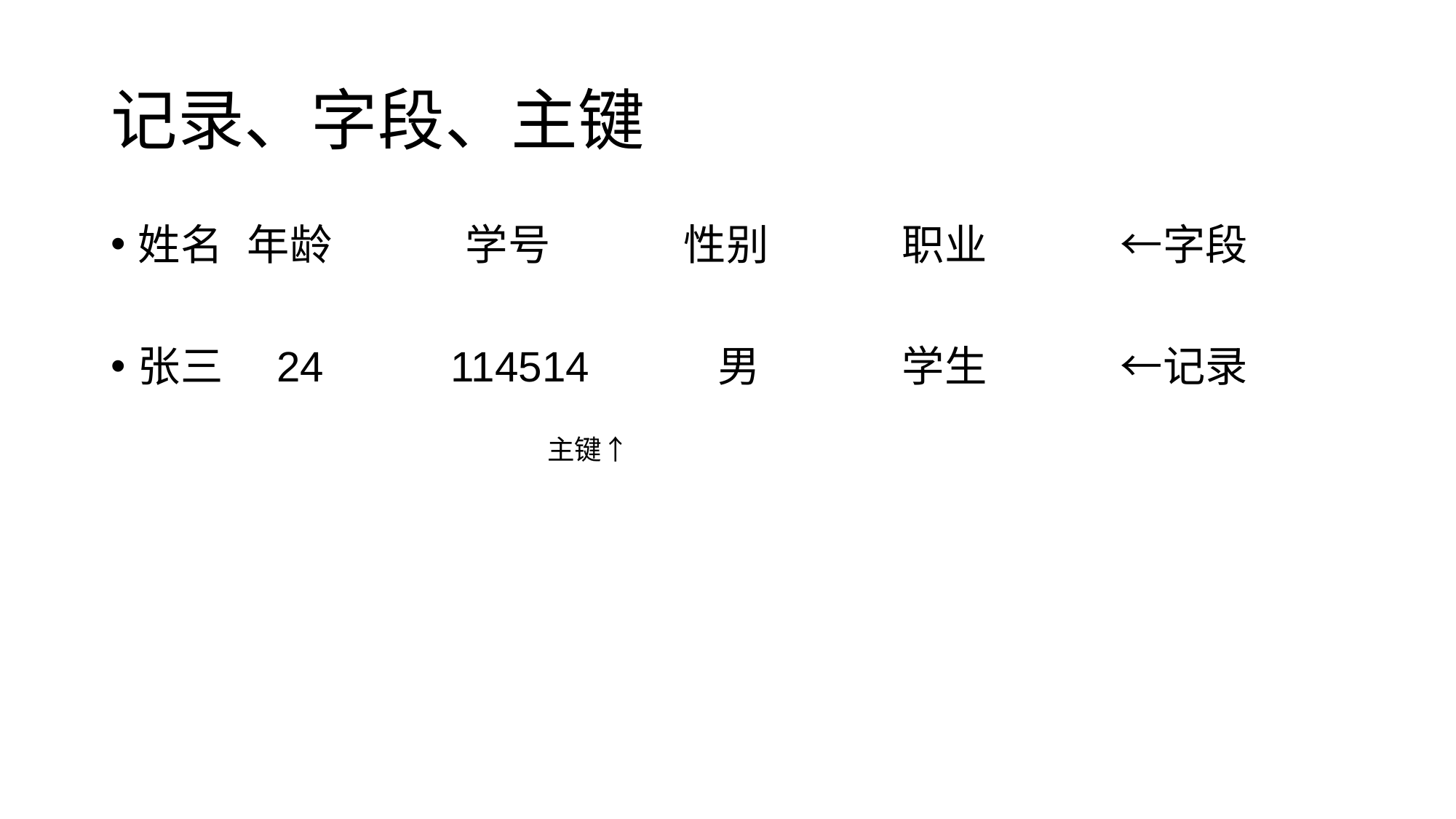

# 记录、字段、主键
姓名	年龄		学号		性别		职业		←字段

张三	  24	        114514	  男		学生		←记录

主键↑